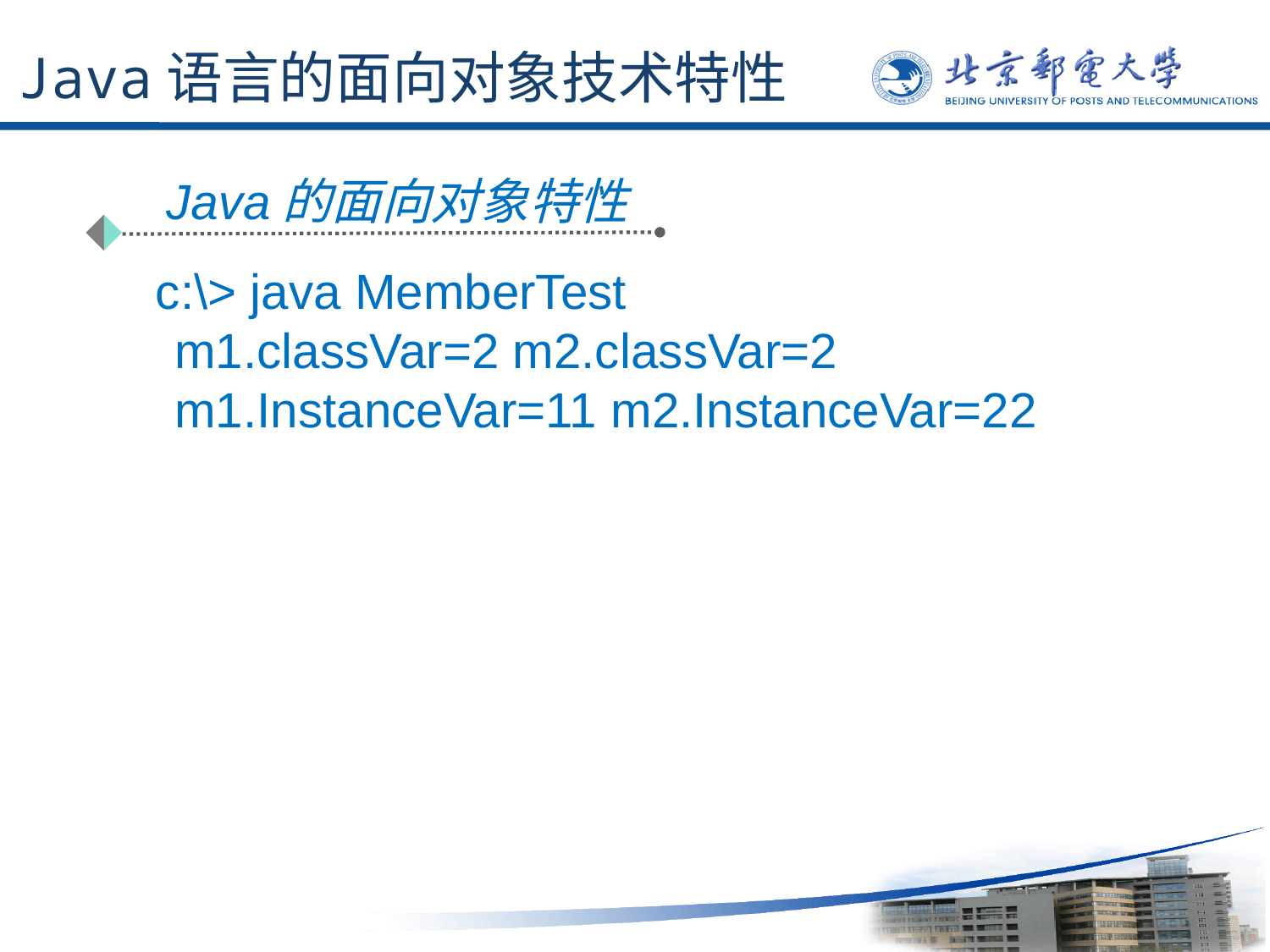

# Java语言的面向对象技术特性

Java的面向对象特性

    c:\> java MemberTest
m1.classVar=2 m2.classVar=2
m1.InstanceVar=11 m2.InstanceVar=22